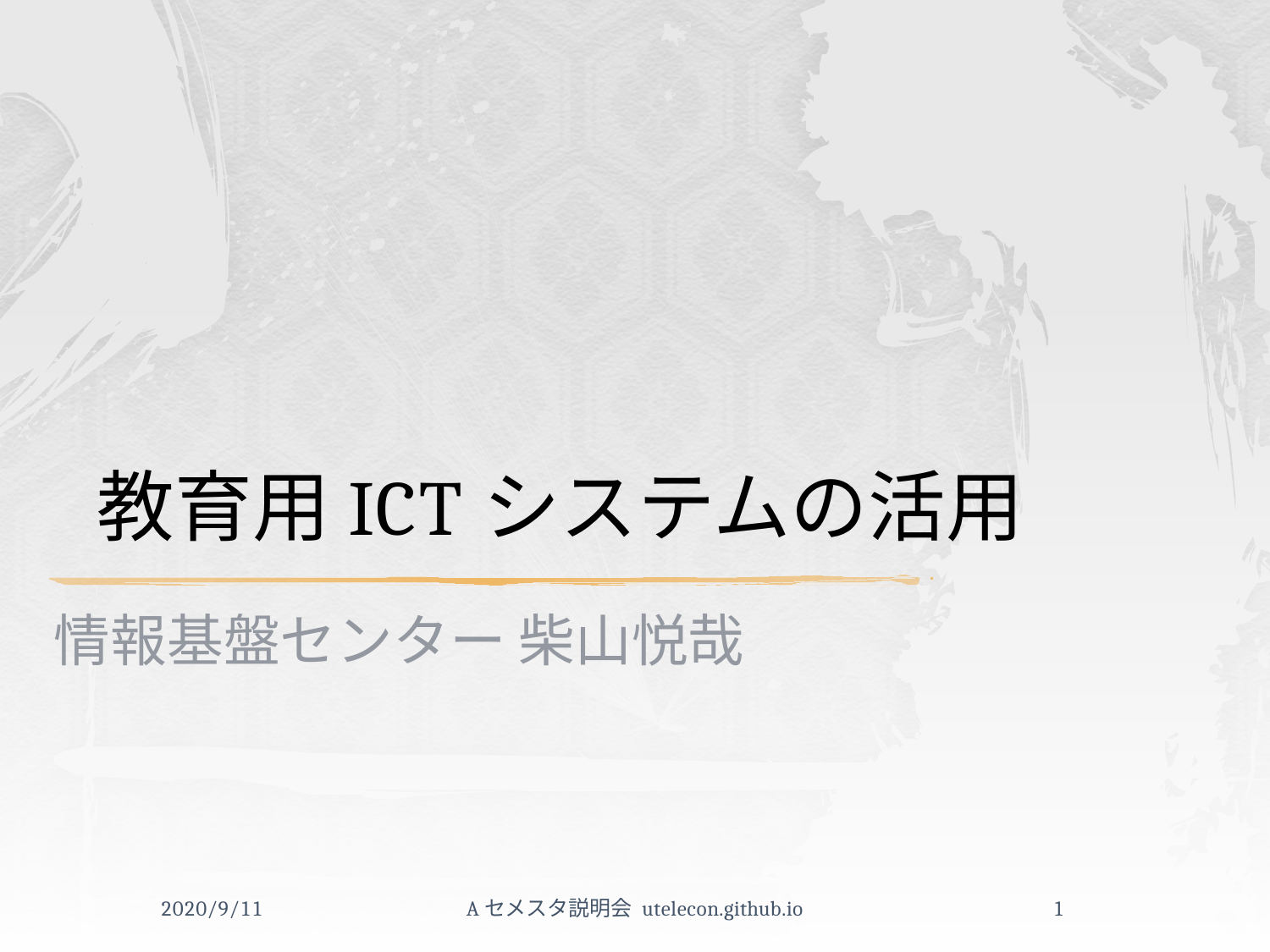

# 教育用ICTシステムの活用
情報基盤センター 柴山悦哉
2020/9/11
Aセメスタ説明会 utelecon.github.io
1